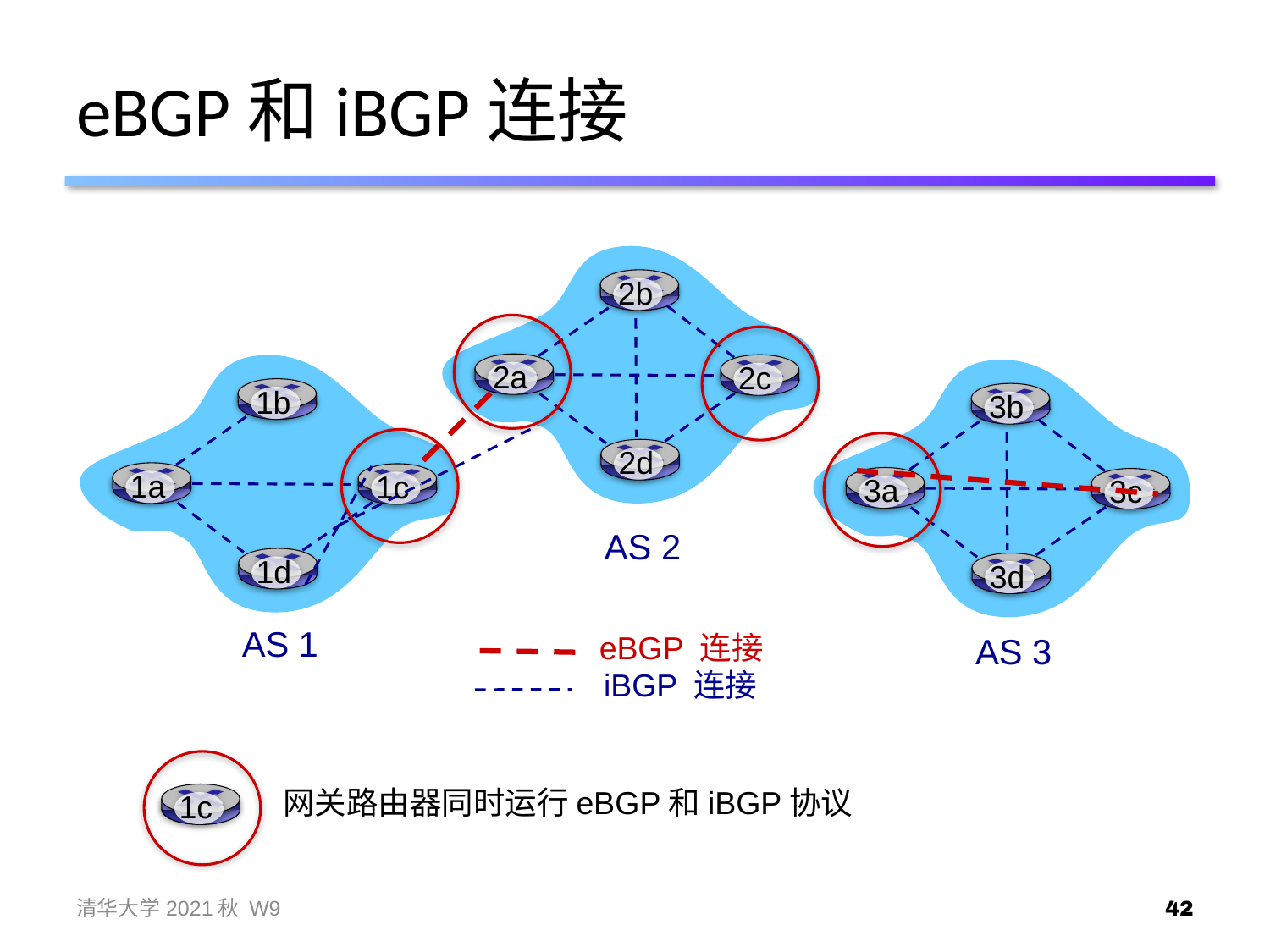

# eBGP和iBGP连接

2b

2a

2c

2d

1c

网关路由器同时运行eBGP和iBGP协议

3b

3a

3c

3d

1b

1a

1c

AS 2
1d

AS 1
eBGP 连接
iBGP 连接
AS 3
清华大学2021秋 W9
42